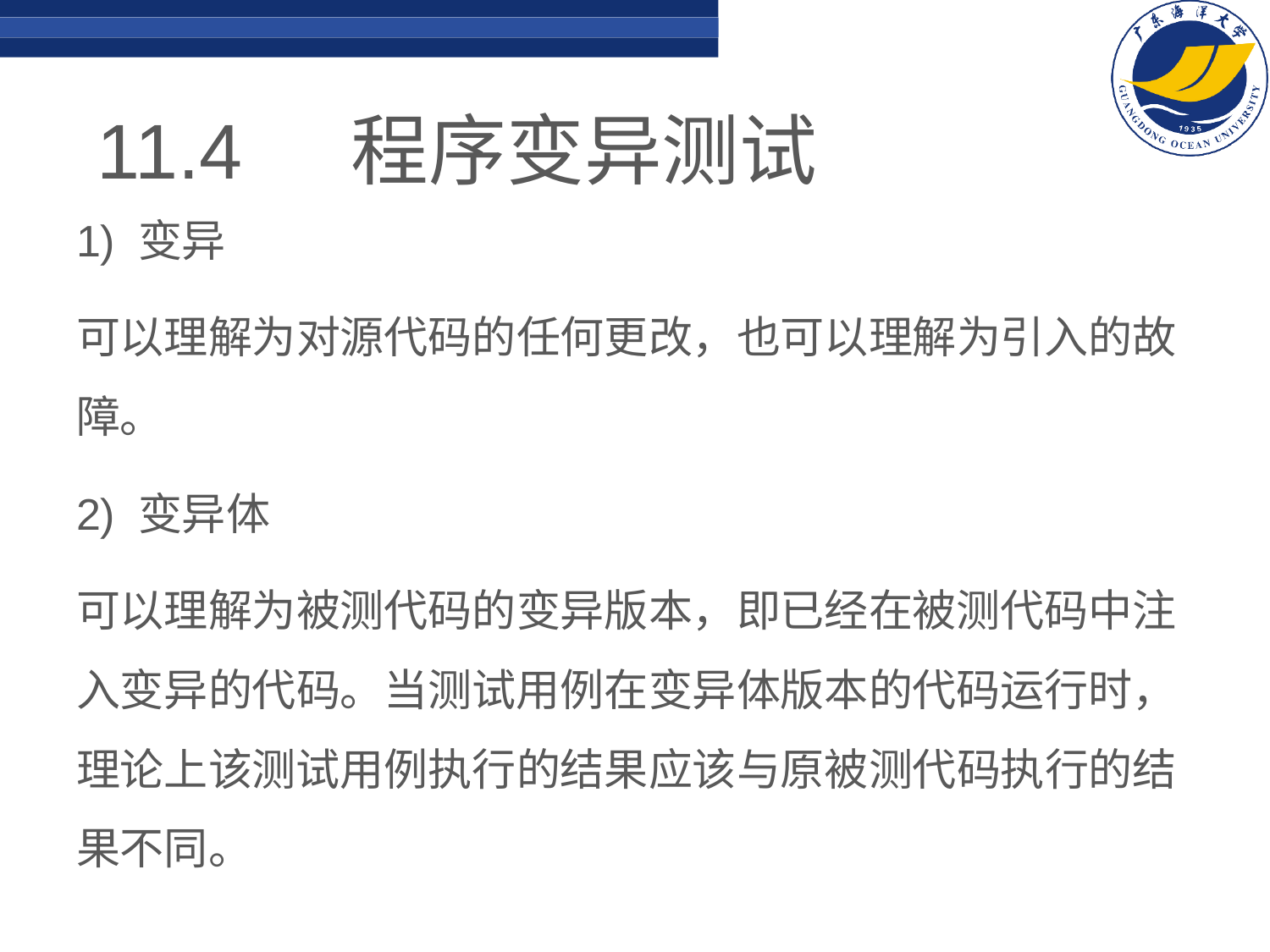

# 11.4	程序变异测试
1) 变异
可以理解为对源代码的任何更改，也可以理解为引入的故障。
2) 变异体
可以理解为被测代码的变异版本，即已经在被测代码中注入变异的代码。当测试用例在变异体版本的代码运行时，理论上该测试用例执行的结果应该与原被测代码执行的结果不同。
56